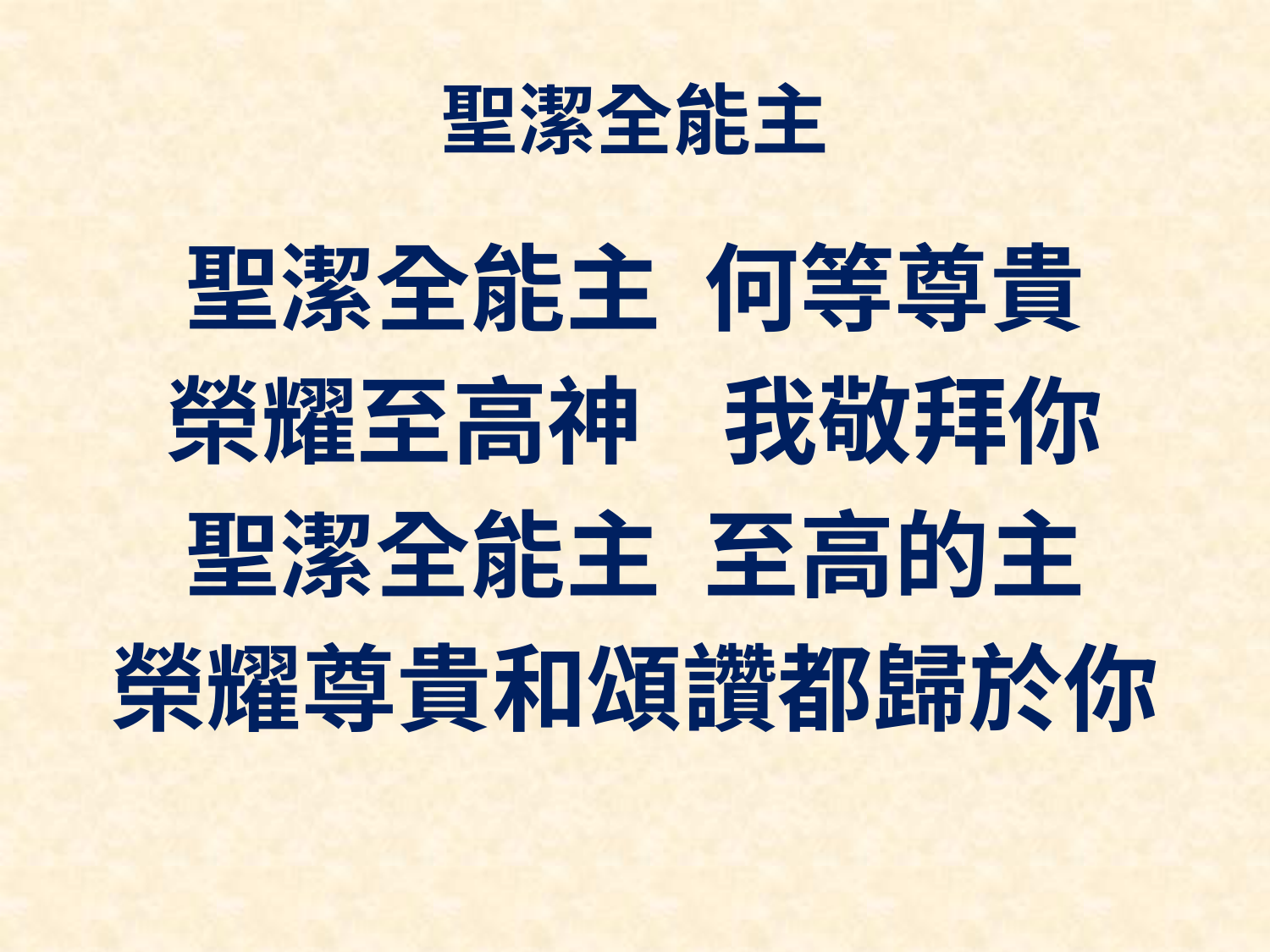

# 聖潔全能主
聖潔全能主  何等尊貴
榮耀至高神	我敬拜你
聖潔全能主  至高的主
榮耀尊貴和頌讚都歸於你